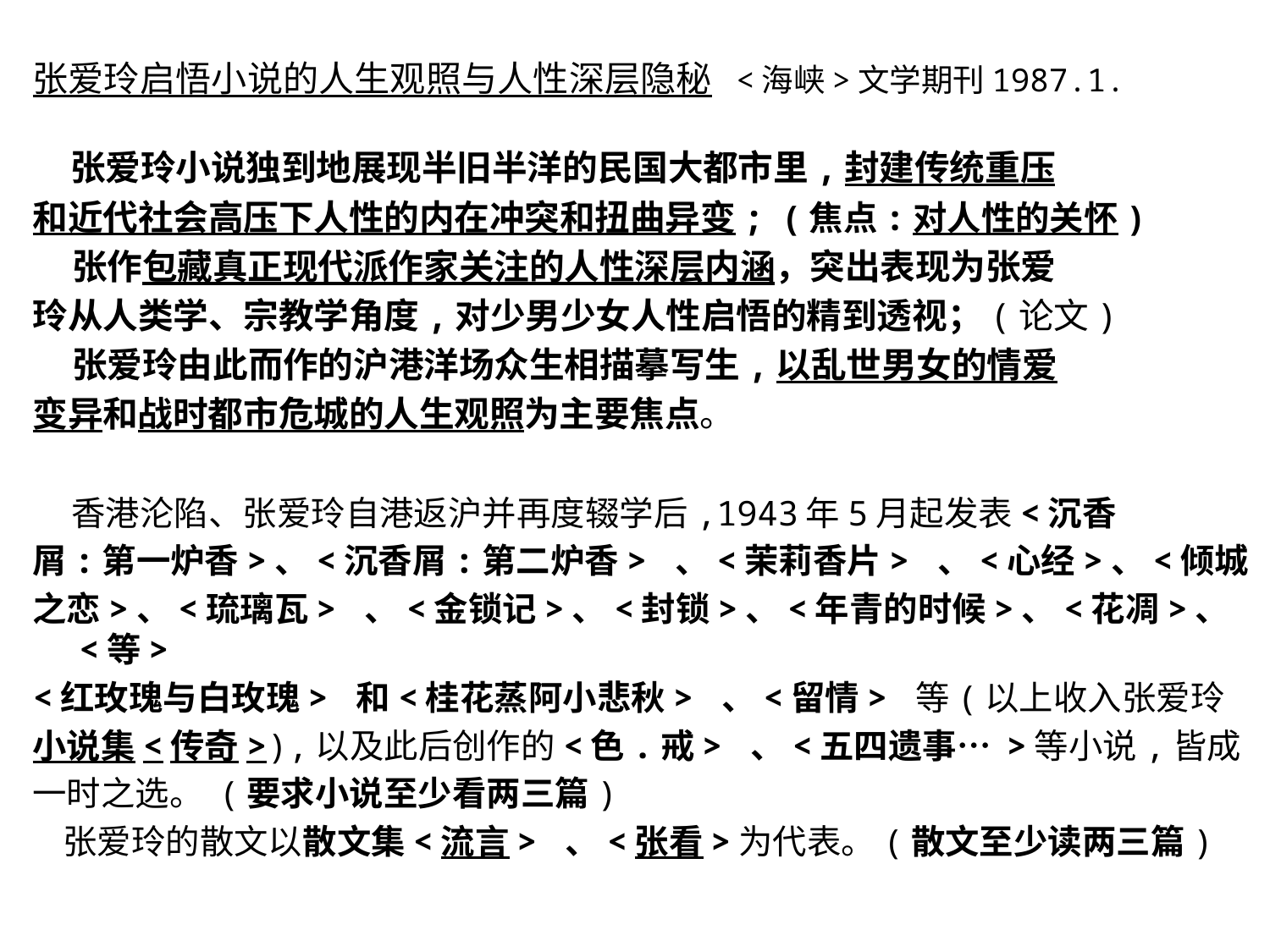

张爱玲启悟小说的人生观照与人性深层隐秘  <海峡>文学期刊1987.1.

     张爱玲小说独到地展现半旧半洋的民国大都市里,封建传统重压
和近代社会高压下人性的内在冲突和扭曲异变; (焦点:对人性的关怀)
    张作包藏真正现代派作家关注的人性深层内涵，突出表现为张爱
玲从人类学、宗教学角度,对少男少女人性启悟的精到透视；(论文)
    张爱玲由此而作的沪港洋场众生相描摹写生,以乱世男女的情爱
变异和战时都市危城的人生观照为主要焦点。

    香港沦陷、张爱玲自港返沪并再度辍学后,1943年5月起发表<沉香
屑:第一炉香>、<沉香屑:第二炉香> 、<茉莉香片> 、<心经>、<倾城
之恋>、<琉璃瓦> 、<金锁记>、<封锁>、<年青的时候>、<花凋>、<等>
<红玫瑰与白玫瑰> 和<桂花蒸阿小悲秋> 、<留情> 等(以上收入张爱玲
小说集<传奇>),以及此后创作的<色.戒> 、<五四遗事… >等小说,皆成
一时之选。 (要求小说至少看两三篇)
   张爱玲的散文以散文集<流言> 、<张看>为代表。(散文至少读两三篇)